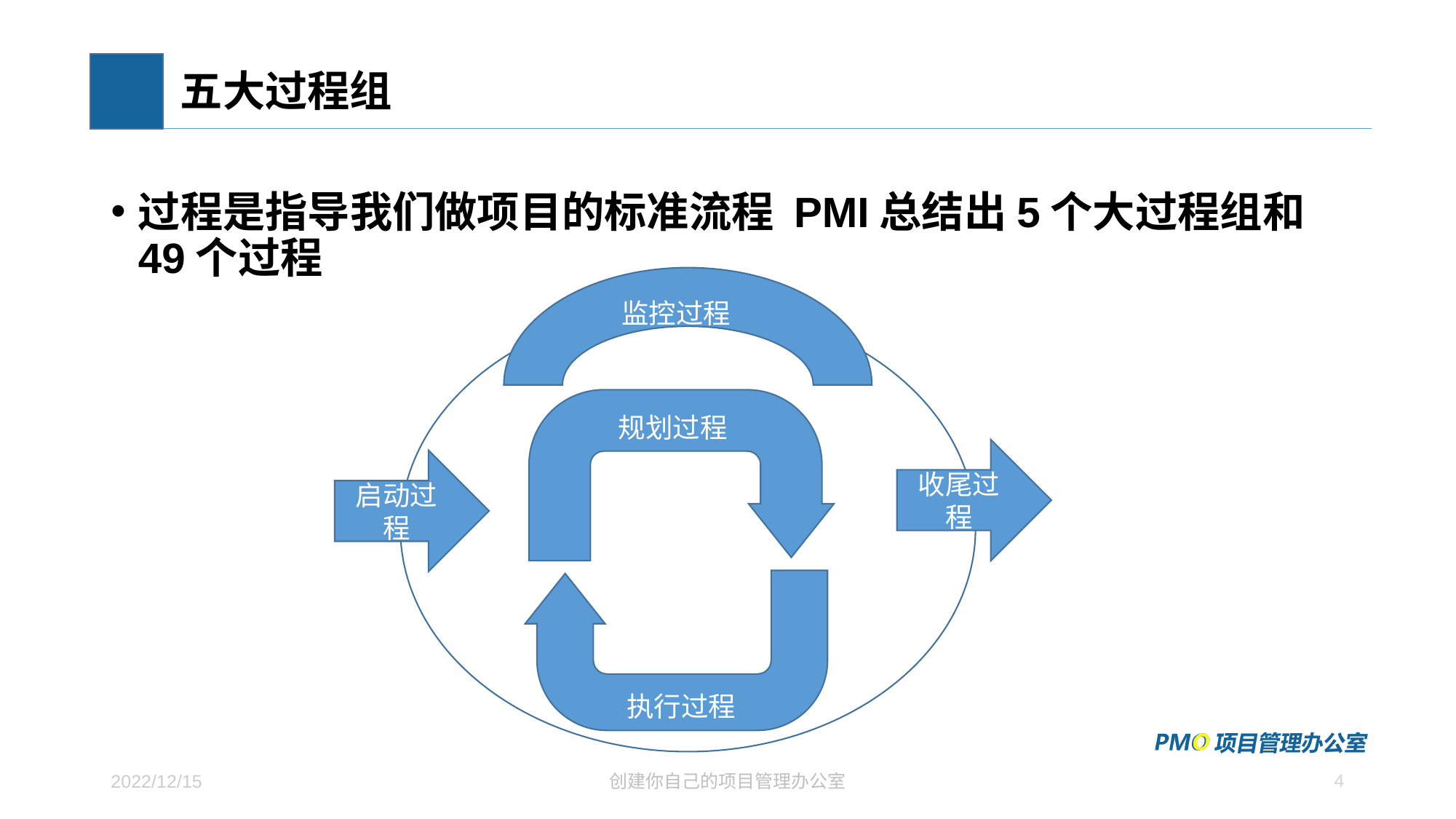

# 五大过程组
过程是指导我们做项目的标准流程 PMI总结出5个大过程组和49个过程

监控过程

规划过程
收尾过程
启动过程

执行过程
4
2022/12/15
创建你自己的项目管理办公室